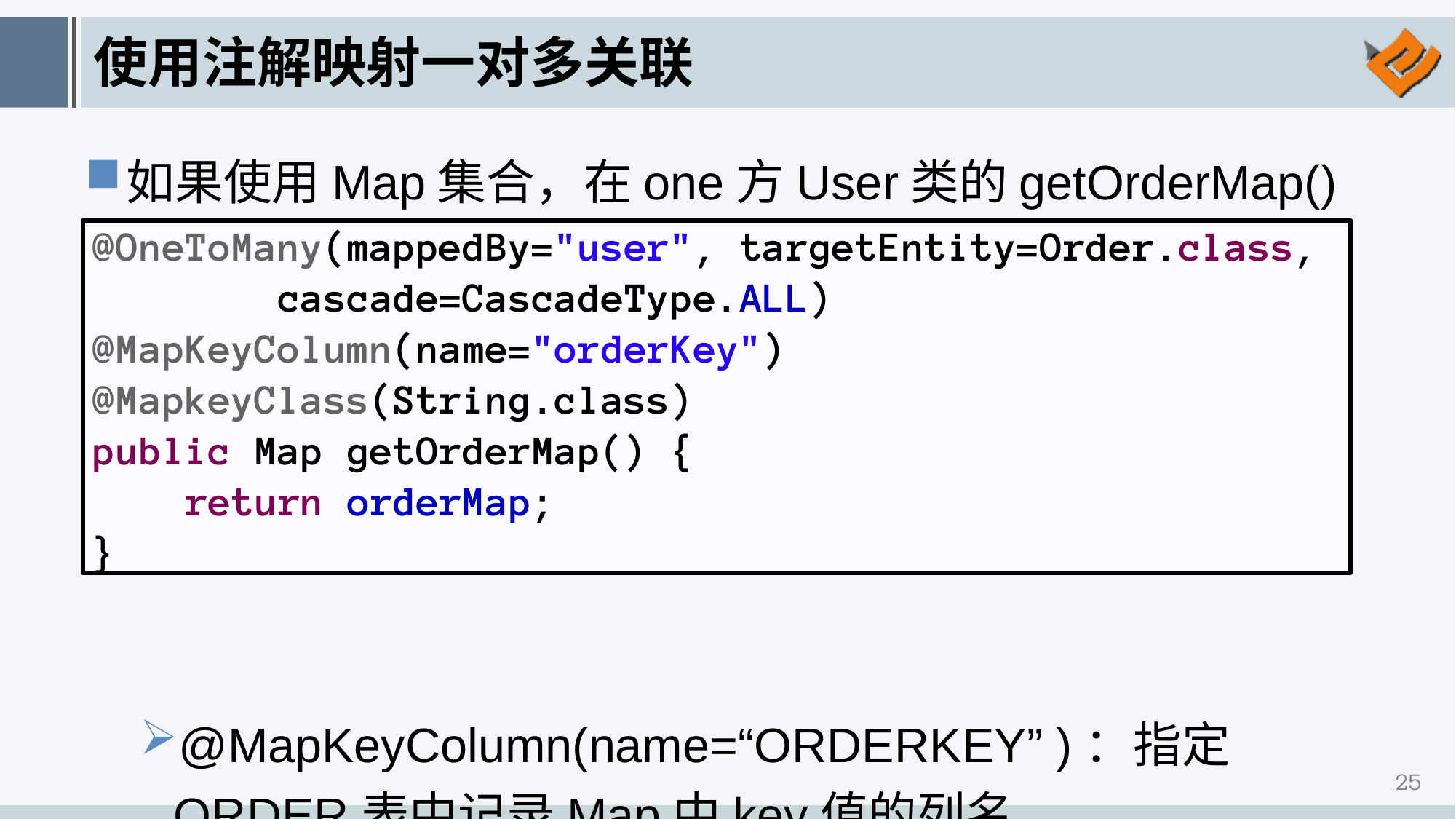

# 使用注解映射一对多关联
如果使用Map集合，在one方User类的getOrderMap()上

@MapKeyColumn(name=“ORDERKEY” )：指定ORDER表中记录Map中key值的列名

@OneToMany(mappedBy="user", targetEntity=Order.class,
        cascade=CascadeType.ALL)
@MapKeyColumn(name="orderKey")
@MapkeyClass(String.class)
public Map getOrderMap() {
    return orderMap;
}